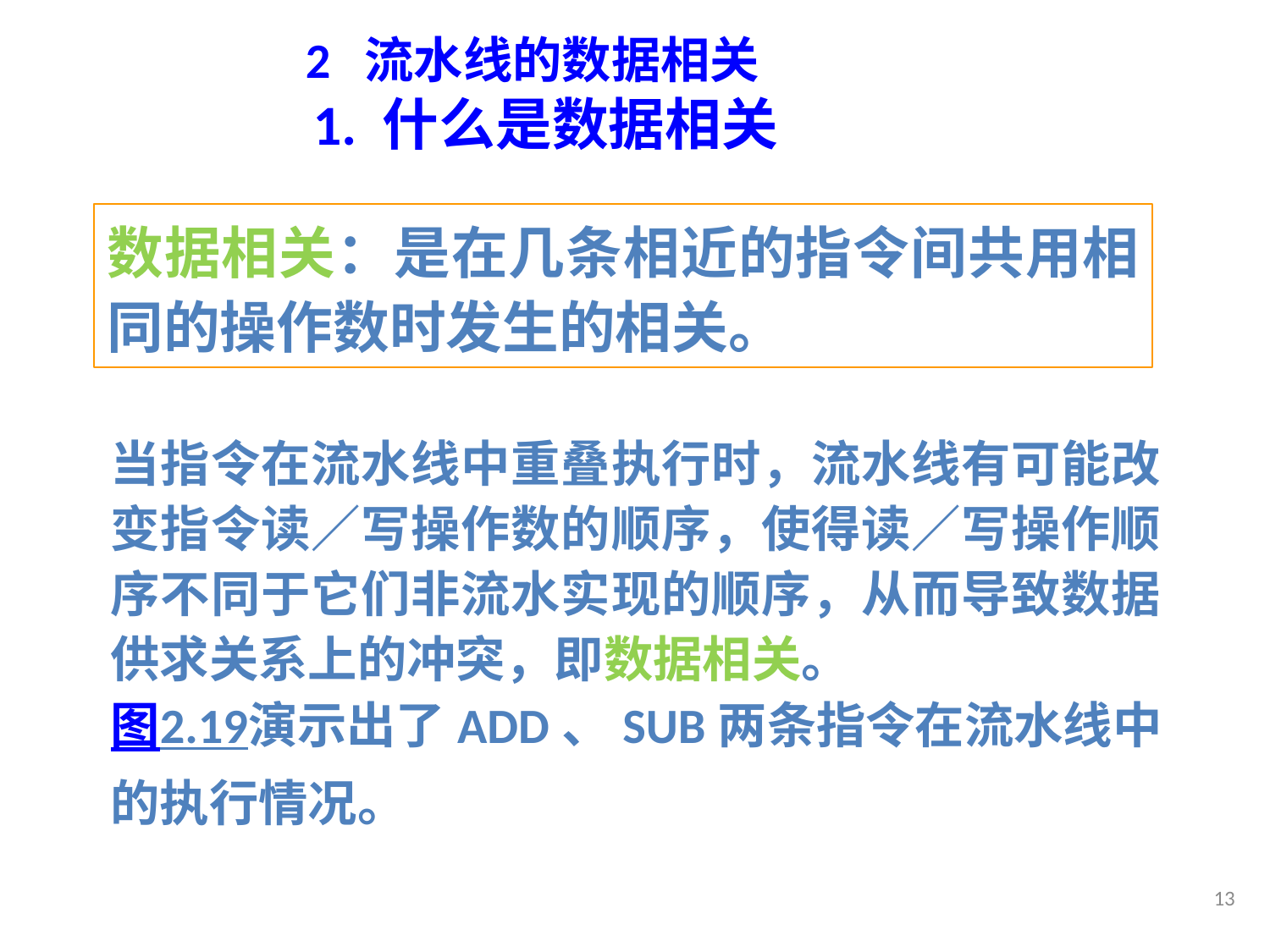

# 2  流水线的数据相关 1. 什么是数据相关
数据相关：是在几条相近的指令间共用相同的操作数时发生的相关。
当指令在流水线中重叠执行时，流水线有可能改变指令读／写操作数的顺序，使得读／写操作顺序不同于它们非流水实现的顺序，从而导致数据供求关系上的冲突，即数据相关。
图2.19演示出了ADD、SUB两条指令在流水线中的执行情况。
13